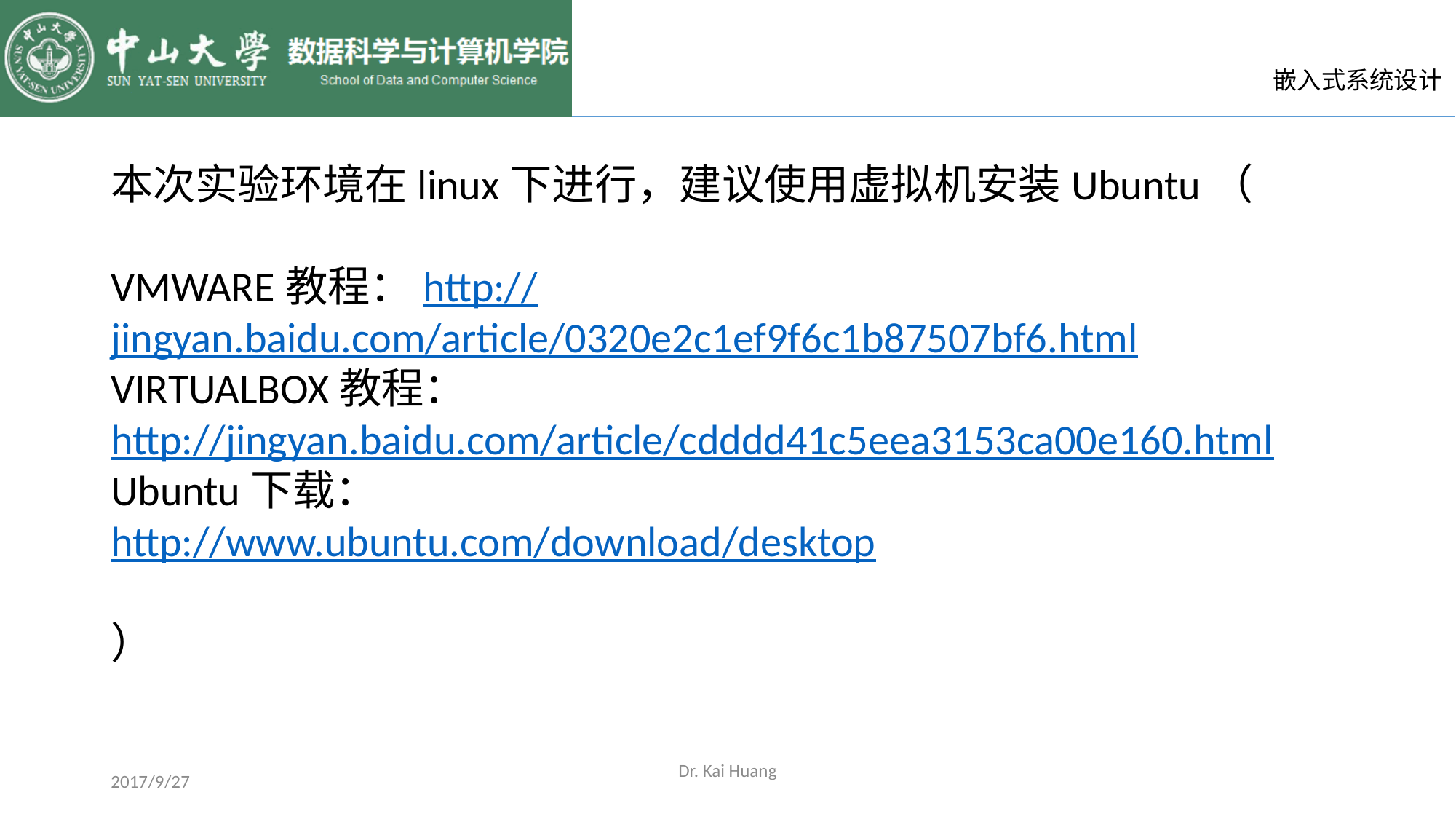

本次实验环境在linux下进行，建议使用虚拟机安装Ubuntu（

VMWARE教程：http://jingyan.baidu.com/article/0320e2c1ef9f6c1b87507bf6.html
VIRTUALBOX教程：
http://jingyan.baidu.com/article/cdddd41c5eea3153ca00e160.html
Ubuntu下载：
http://www.ubuntu.com/download/desktop

）
2017/9/27
Dr. Kai Huang

7